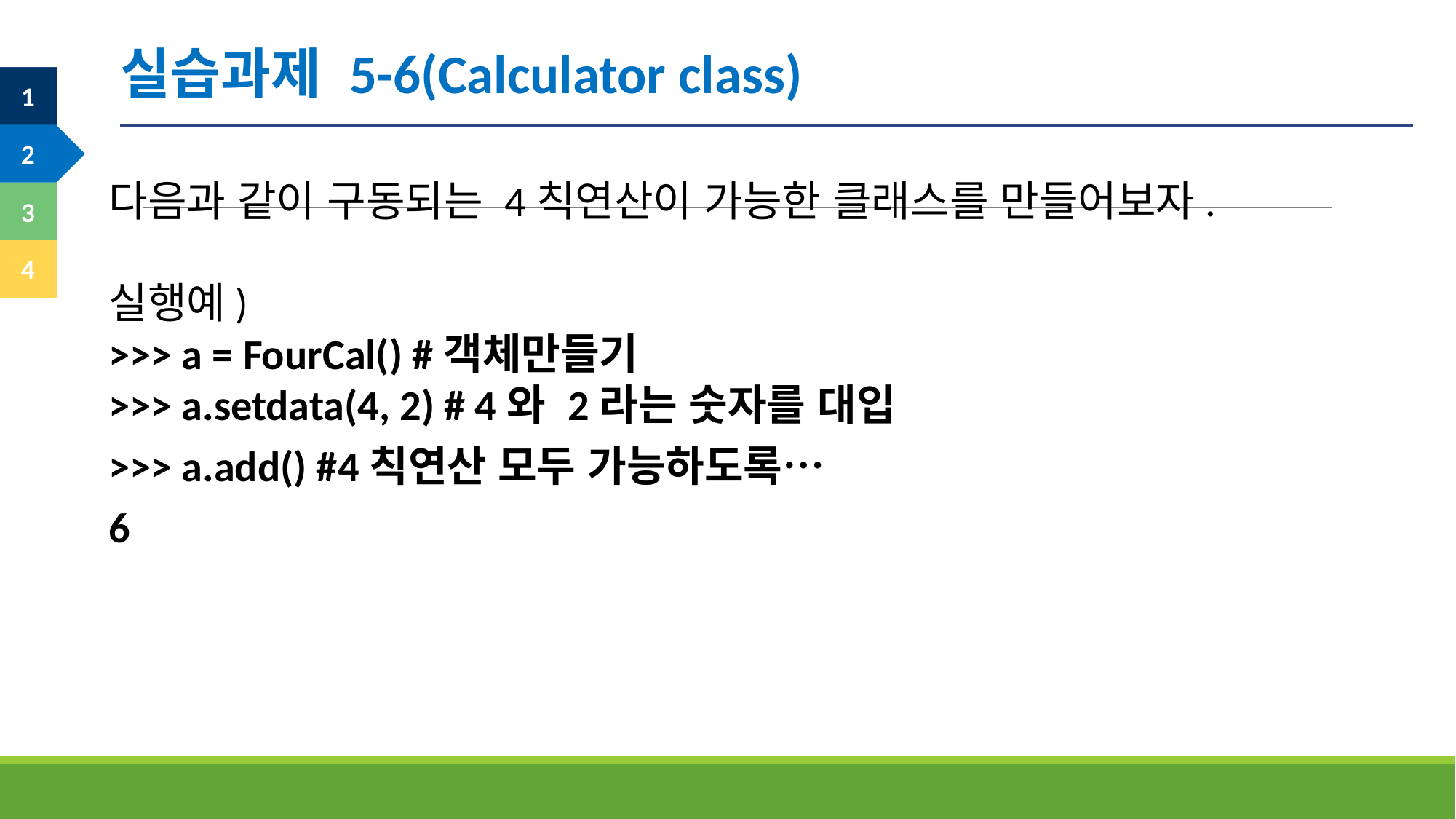

실습과제 5-6(Calculator class)

다음과 같이 구동되는 4칙연산이 가능한 클래스를 만들어보자.

실행예)
>>> a = FourCal() #객체만들기
>>> a.setdata(4, 2) # 4와 2라는 숫자를 대입
>>> a.add() #4칙연산 모두 가능하도록…
6